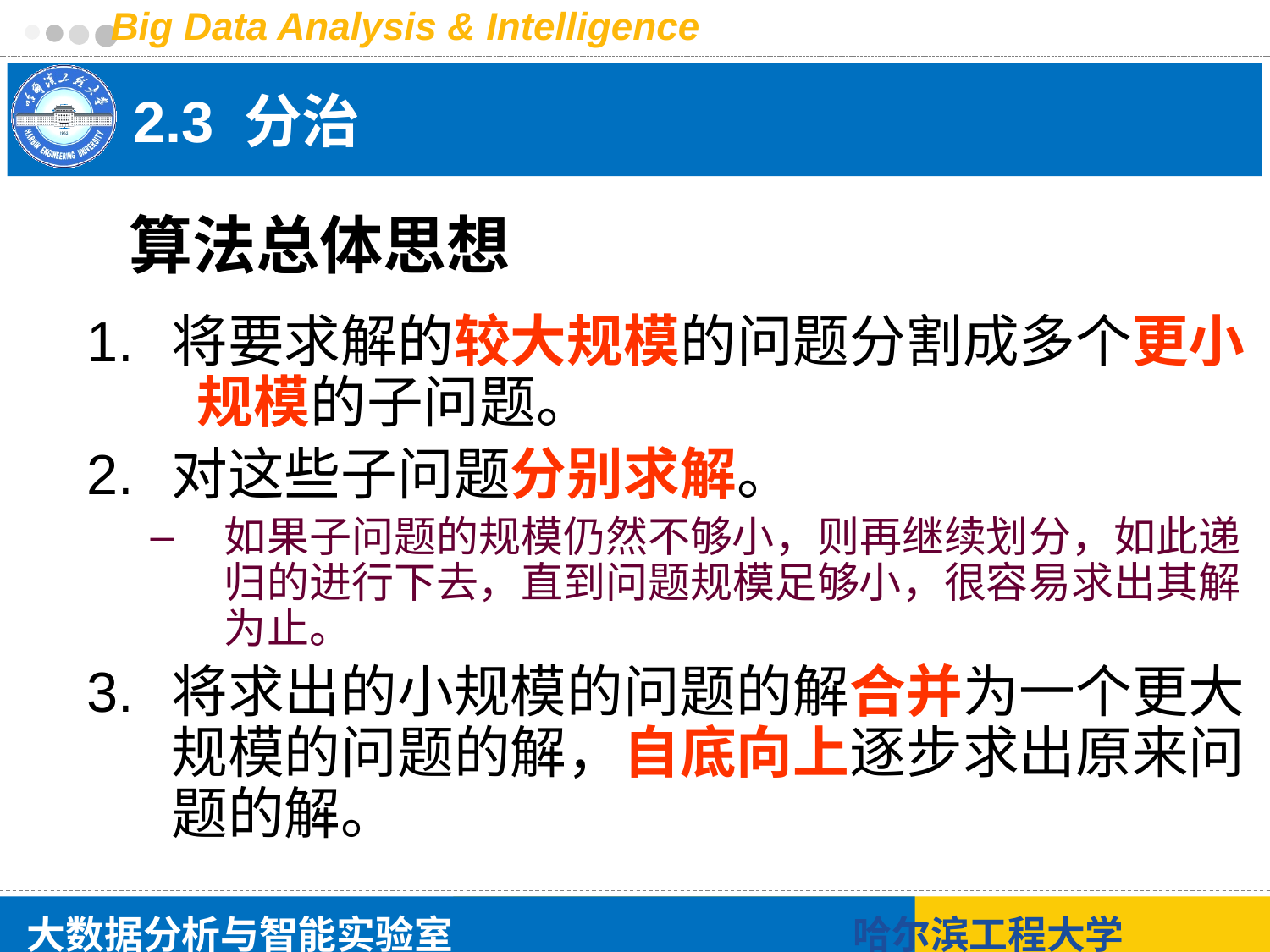

# 2.3 分治
算法总体思想
将要求解的较大规模的问题分割成多个更小   规模的子问题。
对这些子问题分别求解。
如果子问题的规模仍然不够小，则再继续划分，如此递归的进行下去，直到问题规模足够小，很容易求出其解为止。
将求出的小规模的问题的解合并为一个更大规模的问题的解，自底向上逐步求出原来问题的解。